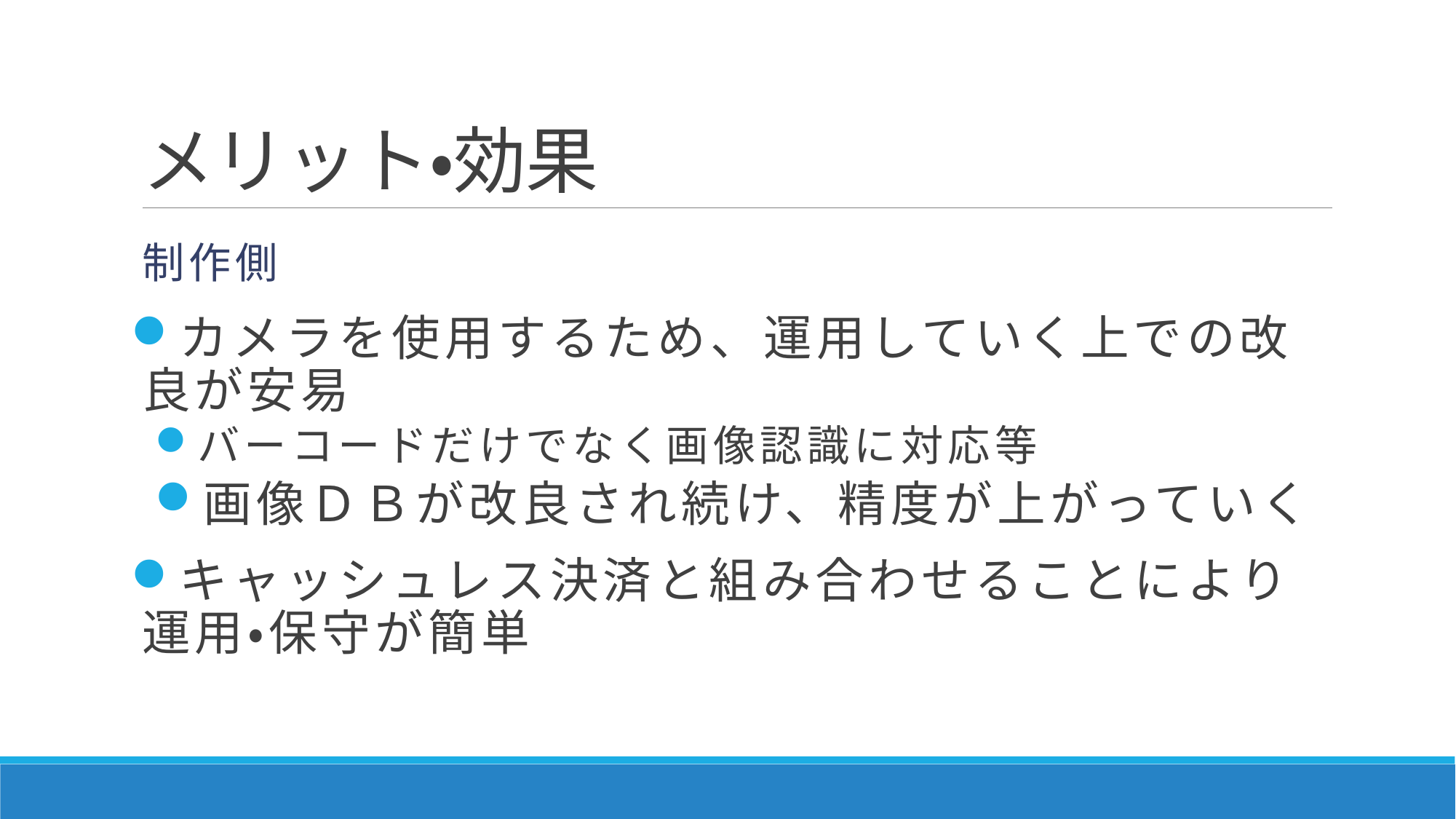

# メリット・効果
制作側
カメラを使用するため、運用していく上での改良が安易
バーコードだけでなく画像認識に対応等
画像ＤＢが改良され続け、精度が上がっていく
キャッシュレス決済と組み合わせることにより運用・保守が簡単